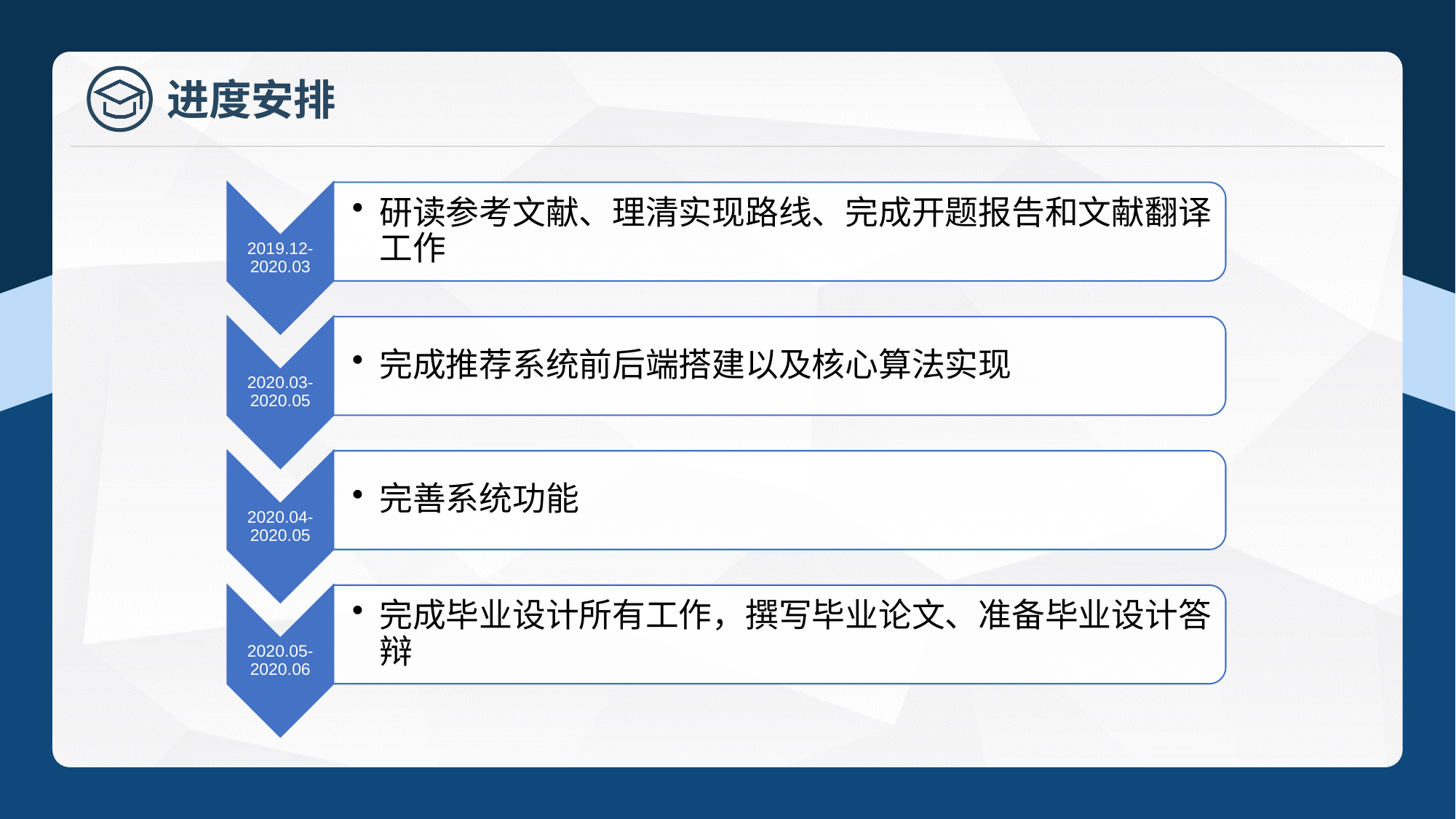

进度安排

2019.12-2020.03
研读参考文献、理清实现路线、完成开题报告和文献翻译工作
2020.03-2020.05
完成推荐系统前后端搭建以及核心算法实现
2020.04-2020.05
完善系统功能
2020.05-2020.06
完成毕业设计所有工作，撰写毕业论文、准备毕业设计答辩